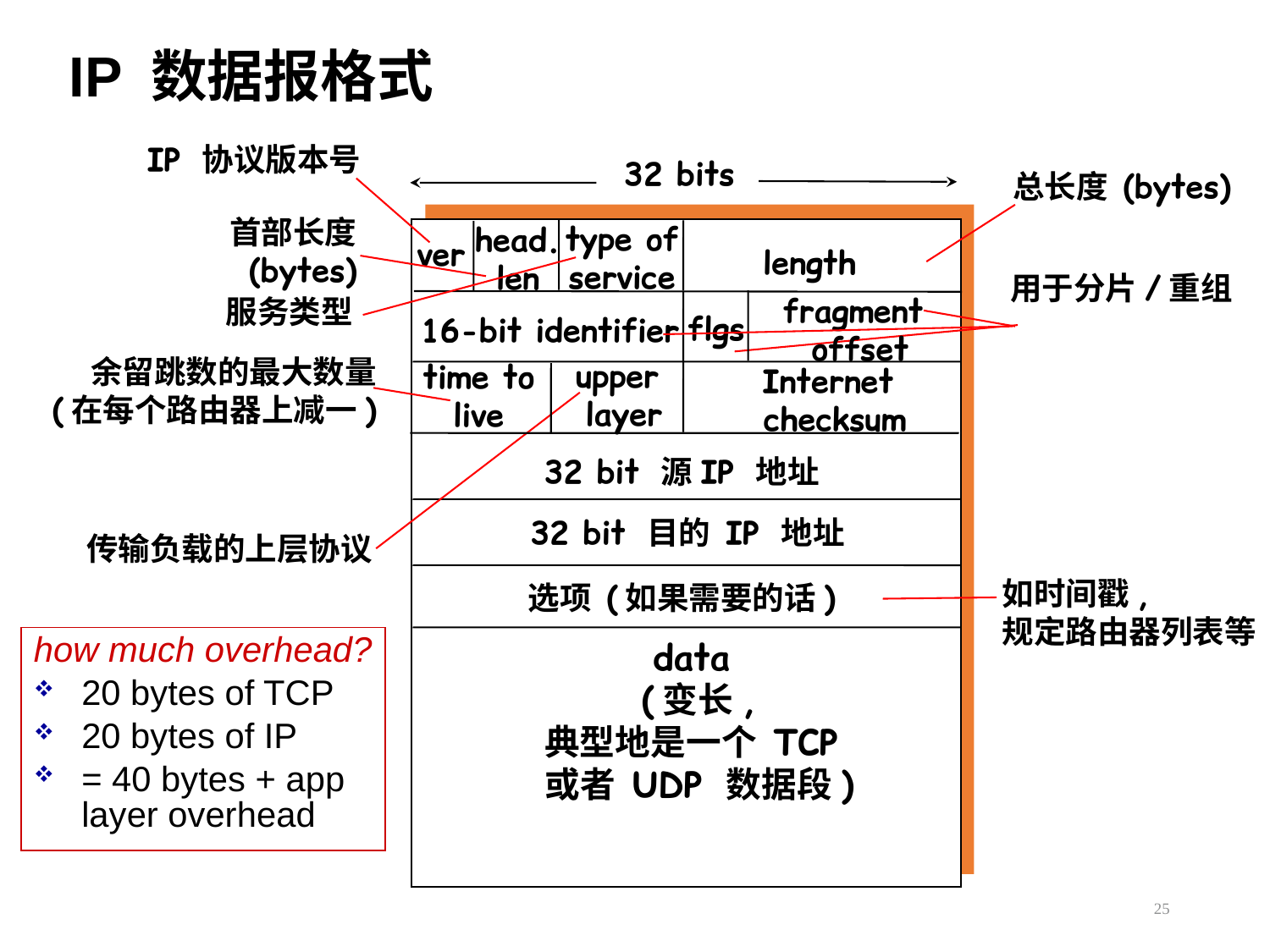

# IP 数据报格式
IP 协议版本号
32 bits
总长度 (bytes)

首部长度
 (bytes)
type of
service
head.
len

ver
length

用于分片/重组
fragment
 offset
服务类型

flgs
16-bit identifier

余留跳数的最大数量
(在每个路由器上减一)
upper
 layer
time to
live
Internet
 checksum

32 bit 源IP 地址

32 bit 目的 IP 地址
传输负载的上层协议

如时间戳,
规定路由器列表等
选项 (如果需要的话)

data
(变长,
典型地是一个 TCP
或者 UDP 数据段)
how much overhead?
20 bytes of TCP
20 bytes of IP
= 40 bytes + app layer overhead
25